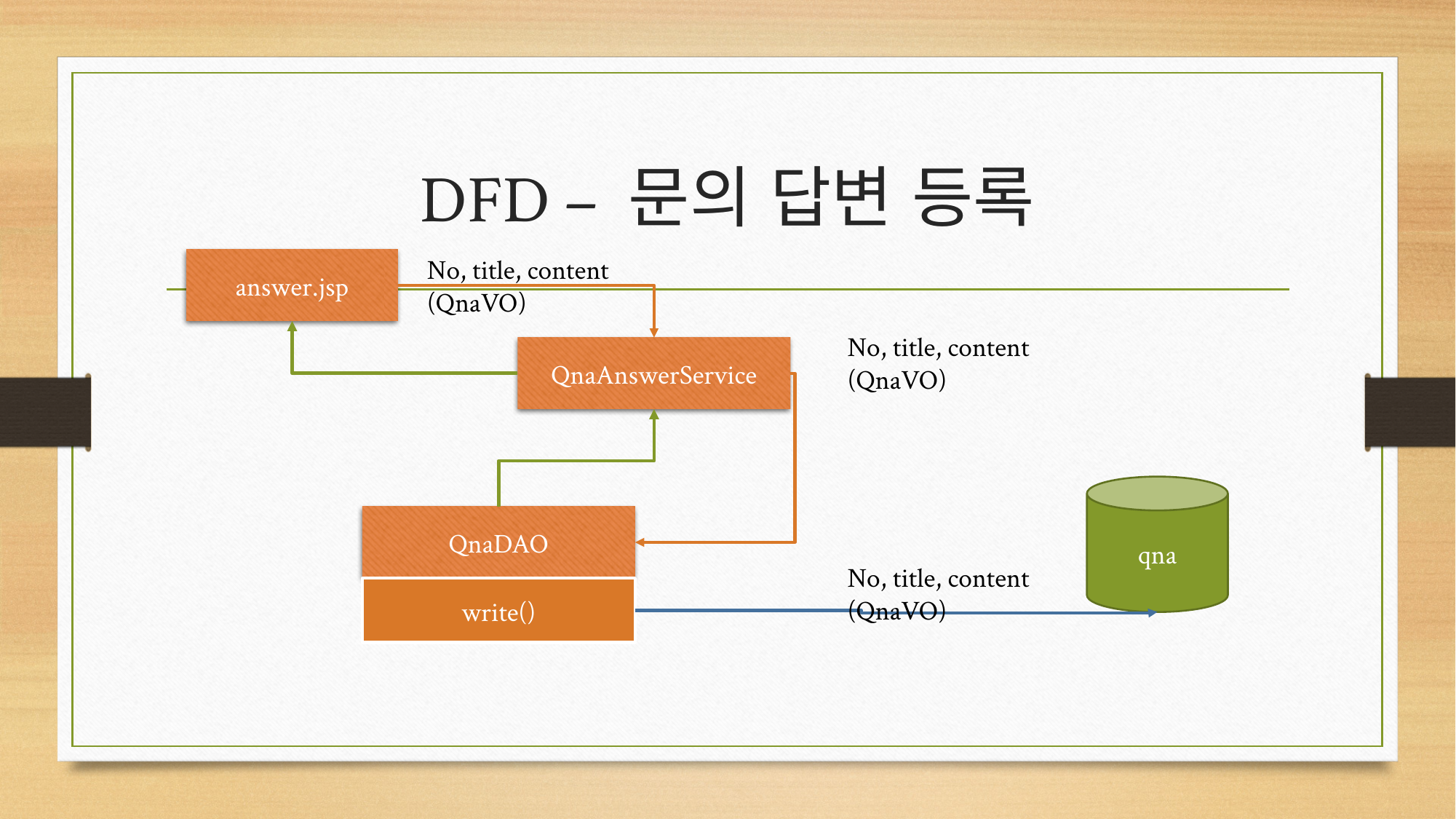

# DFD – 문의 답변 등록
No, title, content
(QnaVO)
answer.jsp
No, title, content
(QnaVO)
QnaAnswerService
qna
QnaDAO
write()
No, title, content
(QnaVO)